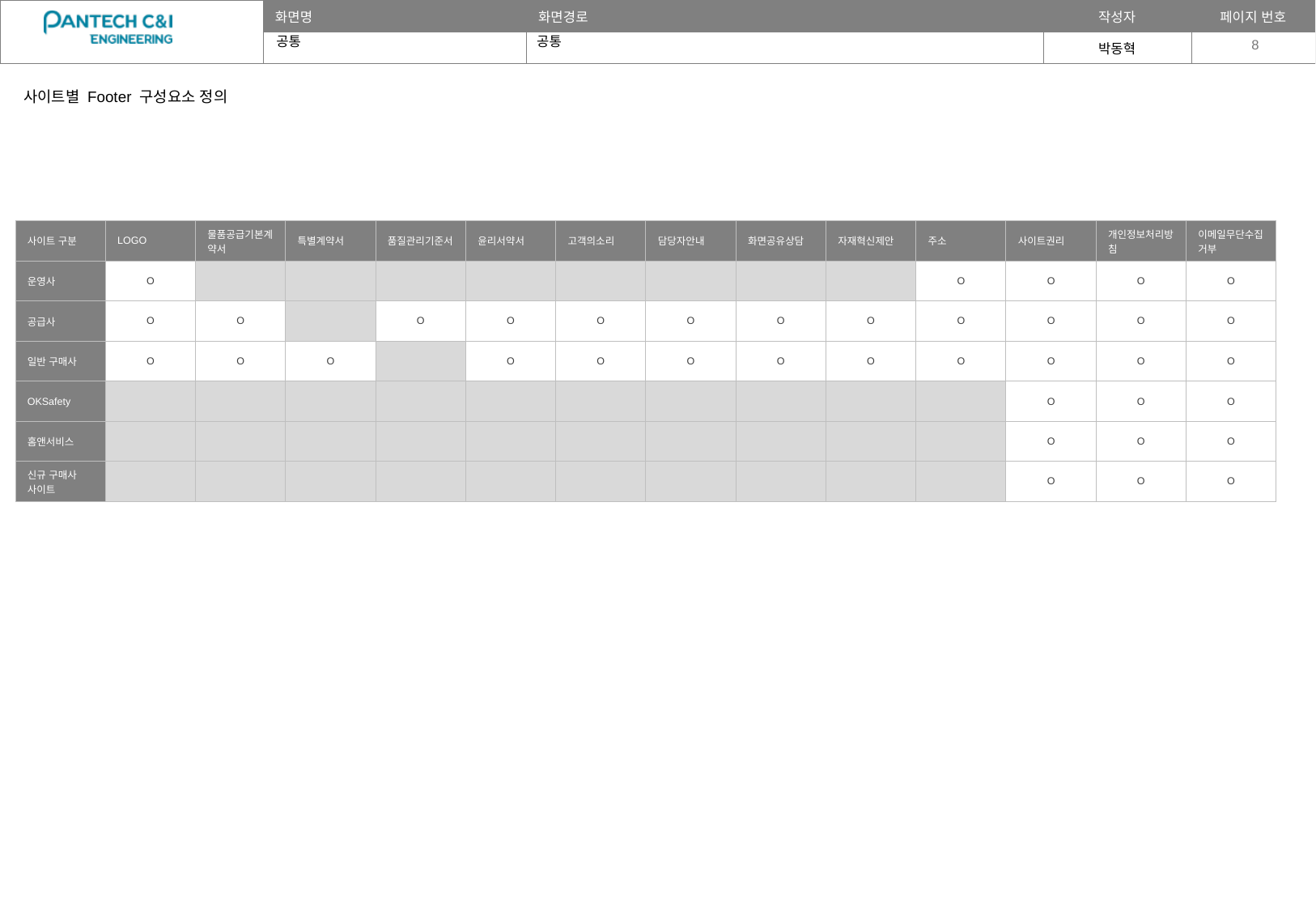

공통
공통
8
사이트별 Footer 구성요소 정의
| 사이트 구분 | LOGO | 물품공급기본계약서 | 특별계약서 | 품질관리기준서 | 윤리서약서 | 고객의소리 | 담당자안내 | 화면공유상담 | 자재혁신제안 | 주소 | 사이트권리 | 개인정보처리방침 | 이메일무단수집거부 |
| --- | --- | --- | --- | --- | --- | --- | --- | --- | --- | --- | --- | --- | --- |
| 운영사 | O |  |  |  |  |  |  |  |  | O | O | O | O |
| 공급사 | O | O |  | O | O | O | O | O | O | O | O | O | O |
| 일반 구매사 | O | O | O |  | O | O | O | O | O | O | O | O | O |
| OKSafety |  |  |  |  |  |  |  |  |  |  | O | O | O |
| 홈앤서비스 |  |  |  |  |  |  |  |  |  |  | O | O | O |
| 신규 구매사 사이트 |  |  |  |  |  |  |  |  |  |  | O | O | O |